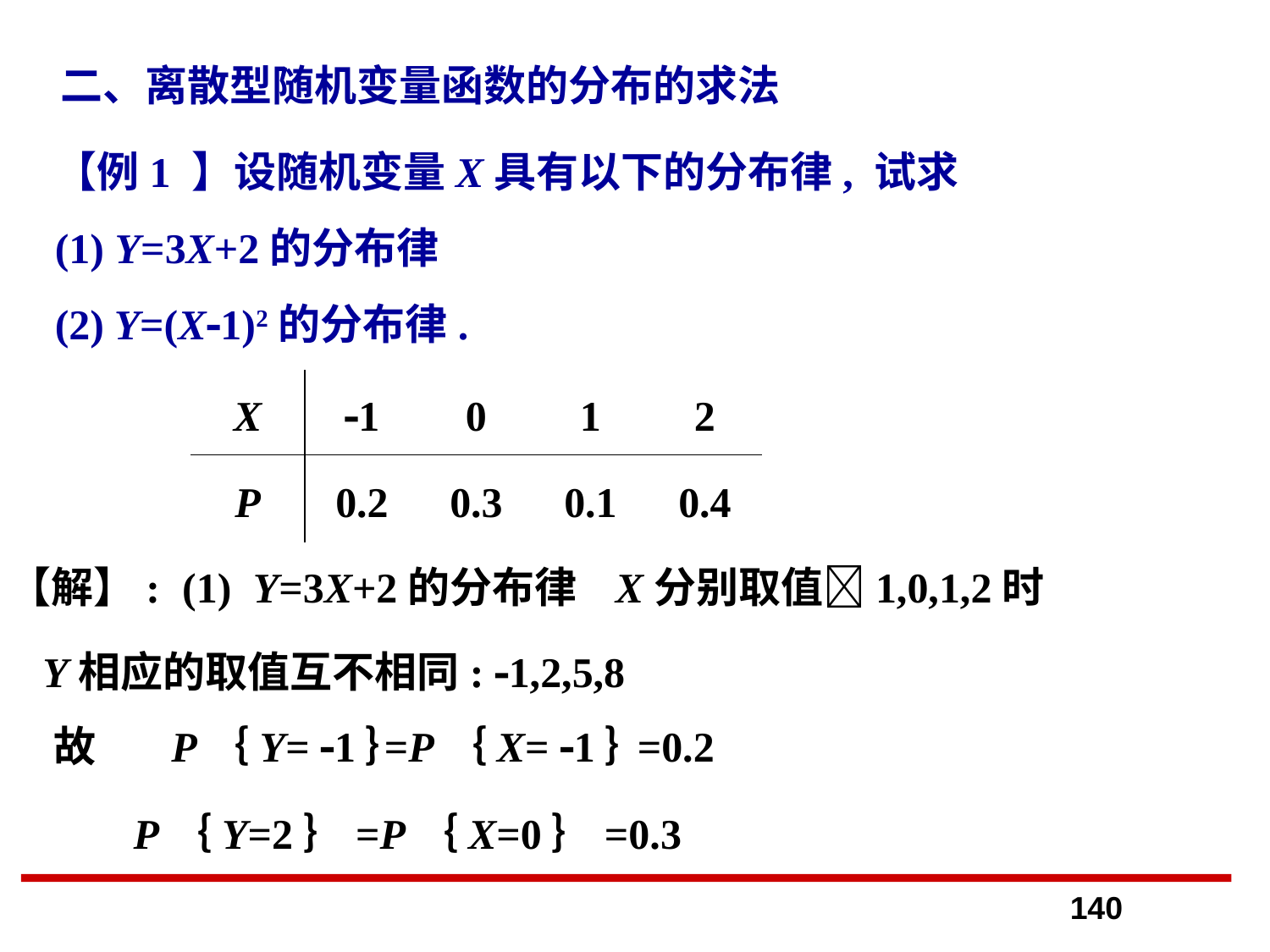

二、离散型随机变量函数的分布的求法
【例1 】设随机变量X具有以下的分布律, 试求
(1) Y=3X+2的分布律
(2) Y=(X−1)2的分布律.
| X | −1 | 0 | 1 | 2 |
| --- | --- | --- | --- | --- |
| P | 0.2 | 0.3 | 0.1 | 0.4 |
【解】:
(1)
Y=3X+2的分布律
X分别取值−1,0,1,2时
Y相应的取值互不相同: −1,2,5,8
故
P｛Y= −1｝
=P｛X= −1｝
=0.2
P｛Y=2｝=P｛X=0｝=0.3

140